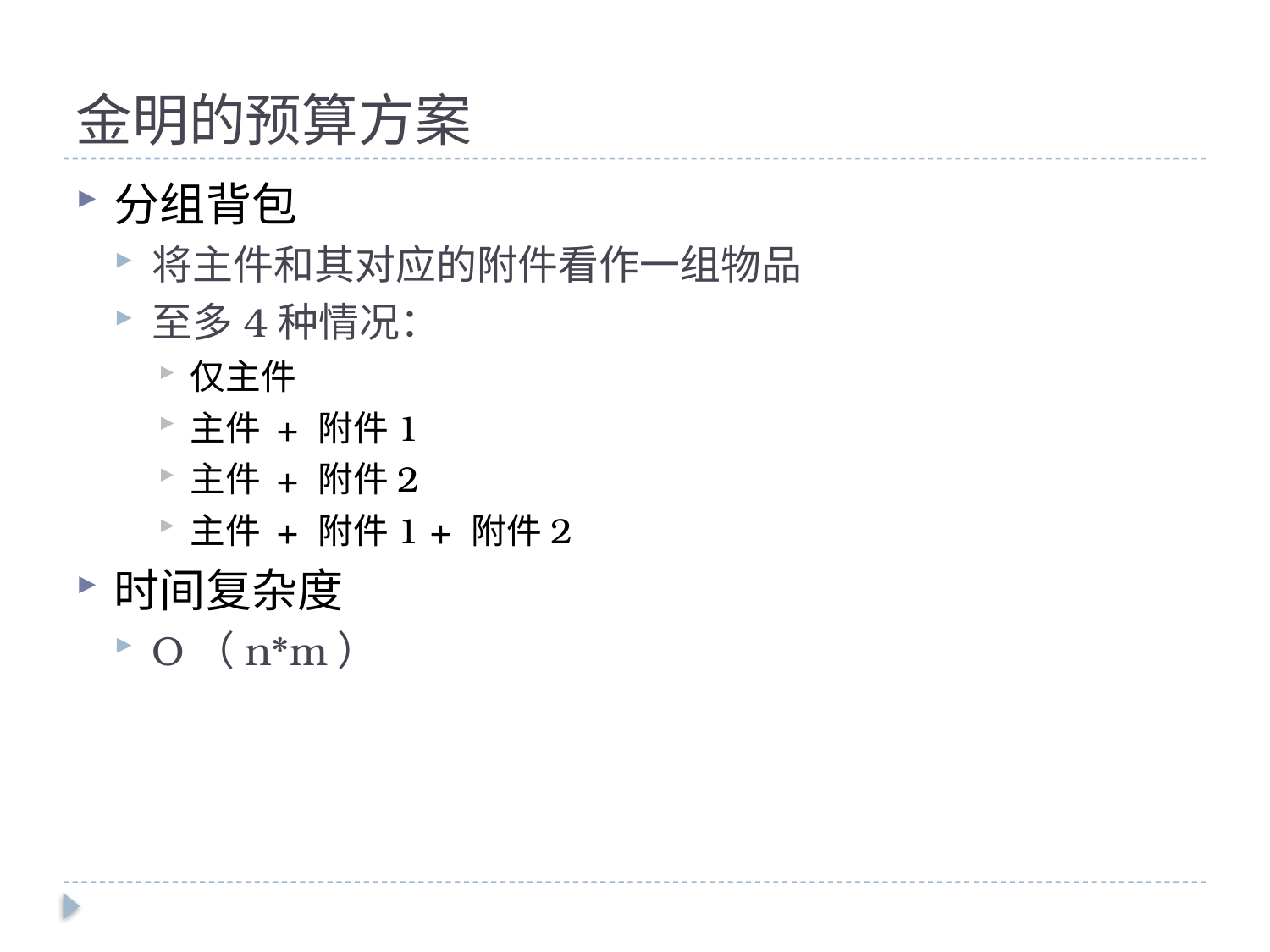

# 金明的预算方案
分组背包
将主件和其对应的附件看作一组物品
至多4种情况：
仅主件
主件 + 附件1
主件 + 附件2
主件 + 附件1 + 附件2
时间复杂度
O（n*m）